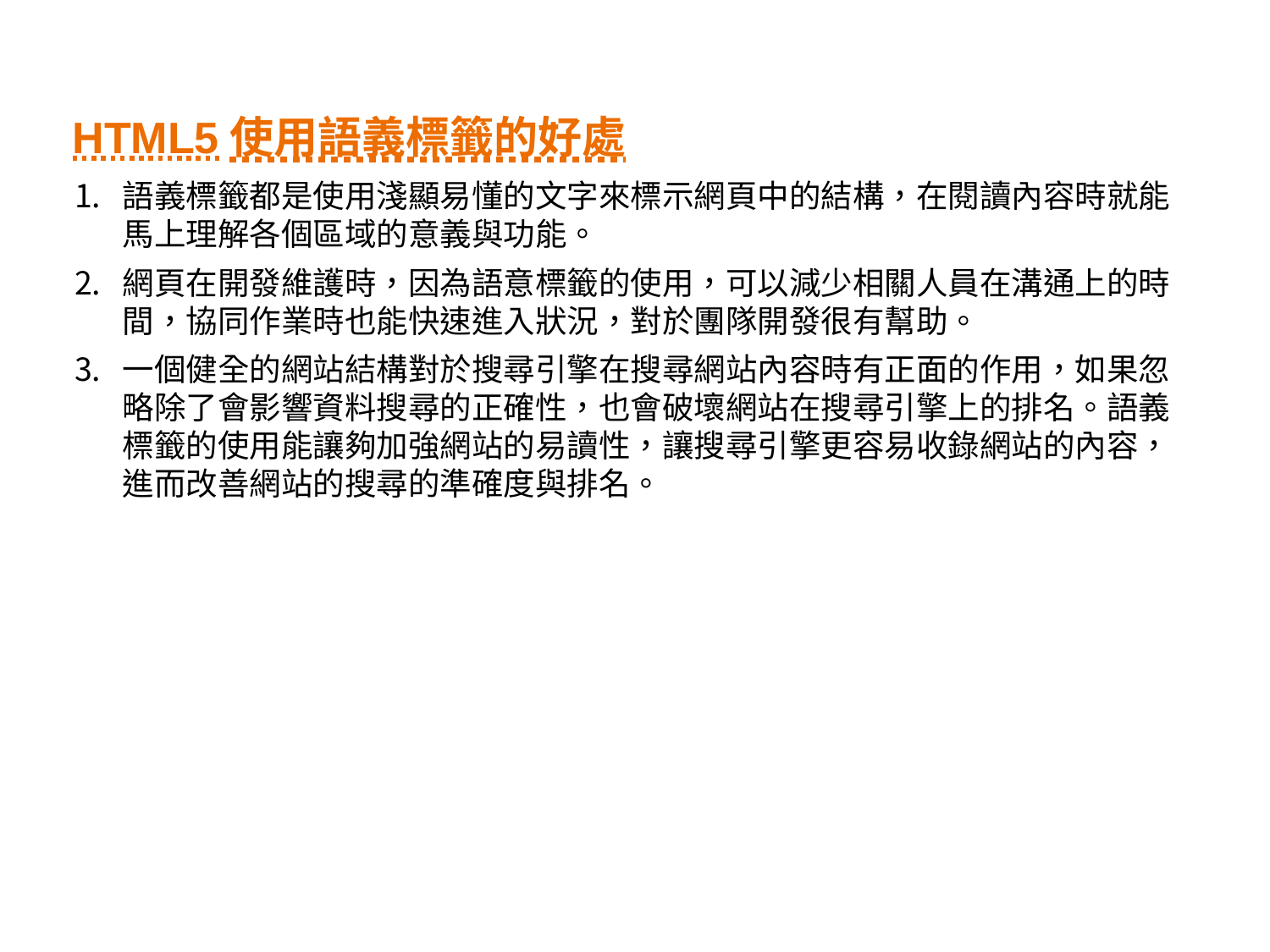

HTML5使用語義標籤的好處
語義標籤都是使用淺顯易懂的文字來標示網頁中的結構，在閱讀內容時就能馬上理解各個區域的意義與功能。
網頁在開發維護時，因為語意標籤的使用，可以減少相關人員在溝通上的時間，協同作業時也能快速進入狀況，對於團隊開發很有幫助。
一個健全的網站結構對於搜尋引擎在搜尋網站內容時有正面的作用，如果忽略除了會影響資料搜尋的正確性，也會破壞網站在搜尋引擎上的排名。語義標籤的使用能讓夠加強網站的易讀性，讓搜尋引擎更容易收錄網站的內容，進而改善網站的搜尋的準確度與排名。